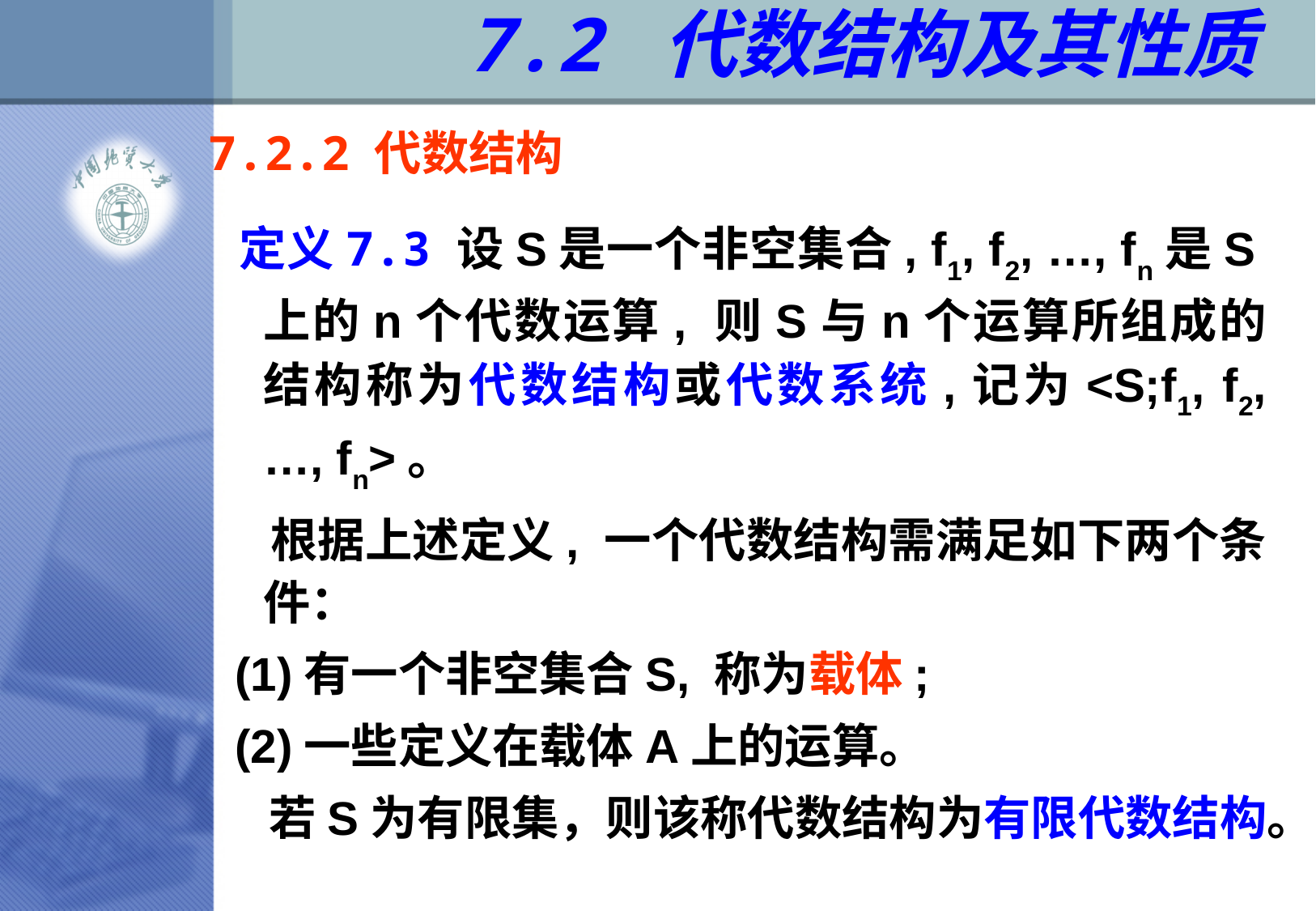

# 7.2 代数结构及其性质
  7.2.2 代数结构

    定义7.3 设S是一个非空集合, f1, f2, …, fn是S上的n个代数运算, 则S与n个运算所组成的结构称为代数结构或代数系统,记为<S;f1, f2, …, fn>。
       根据上述定义, 一个代数结构需满足如下两个条件：
    (1)有一个非空集合S, 称为载体;
    (2)一些定义在载体A上的运算。
       若S为有限集，则该称代数结构为有限代数结构。